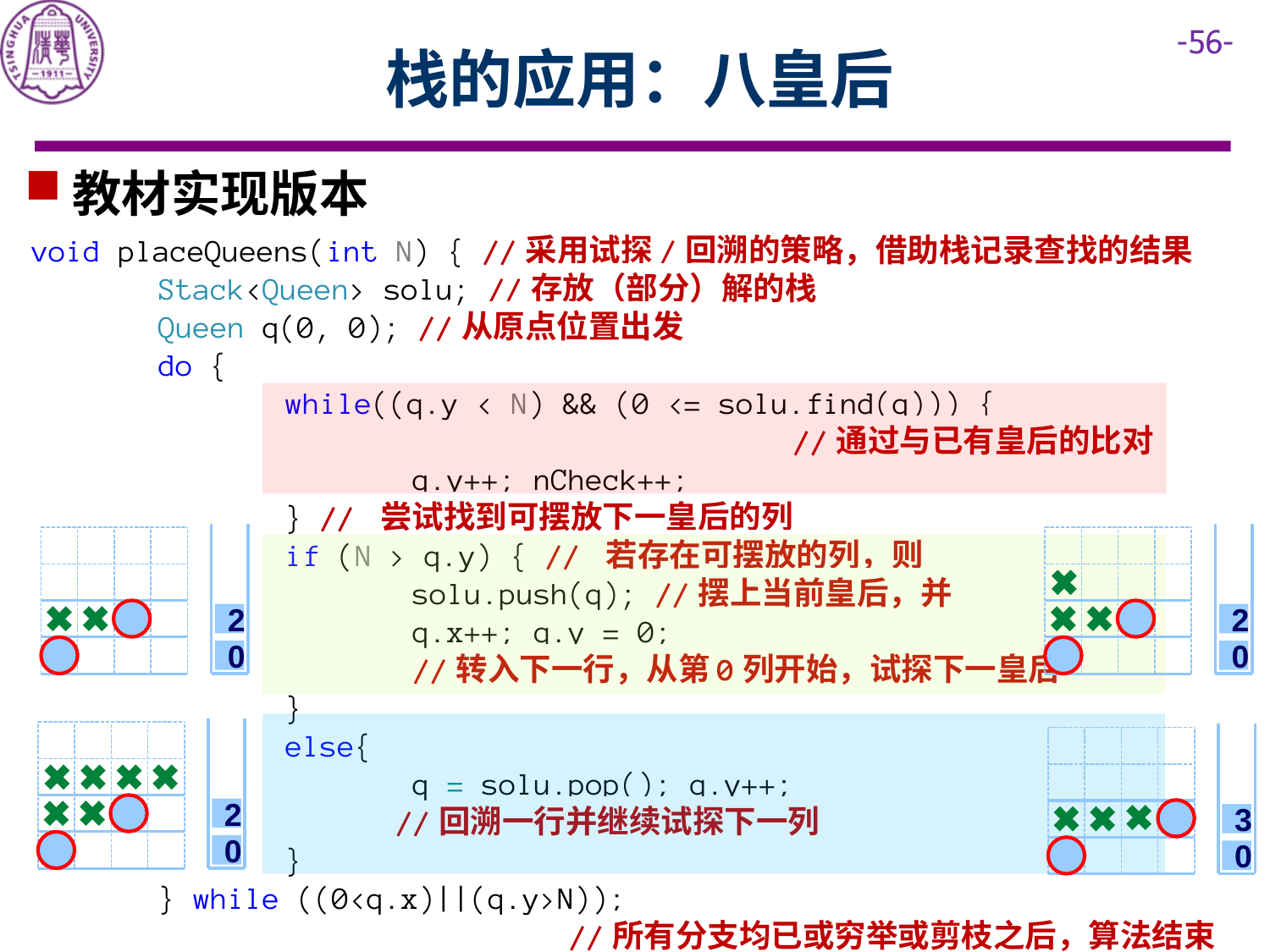

栈的应用：八皇后
教材实现版本
void placeQueens(int N) { //采用试探/回溯的策略，借助栈记录查找的结果
	Stack<Queen> solu; //存放（部分）解的栈
	Queen q(0, 0); //从原点位置出发
	do {
		while((q.y < N) && (0 <= solu.find(q))) {
						//通过与已有皇后的比对
			q.y++; nCheck++;
		} // 尝试找到可摆放下一皇后的列
		if (N > q.y) { // 若存在可摆放的列，则
			solu.push(q); //摆上当前皇后，并
			q.x++; q.y = 0;
                      //转入下一行，从第0列开始，试探下一皇后
		}
		else{
			q = solu.pop(); q.y++;
                     //回溯一行并继续试探下一列
		}
	} while ((0<q.x)||(q.y>N));
                               //所有分支均已或穷举或剪枝之后，算法结束
}

2
2

0
0

2

3

0

0